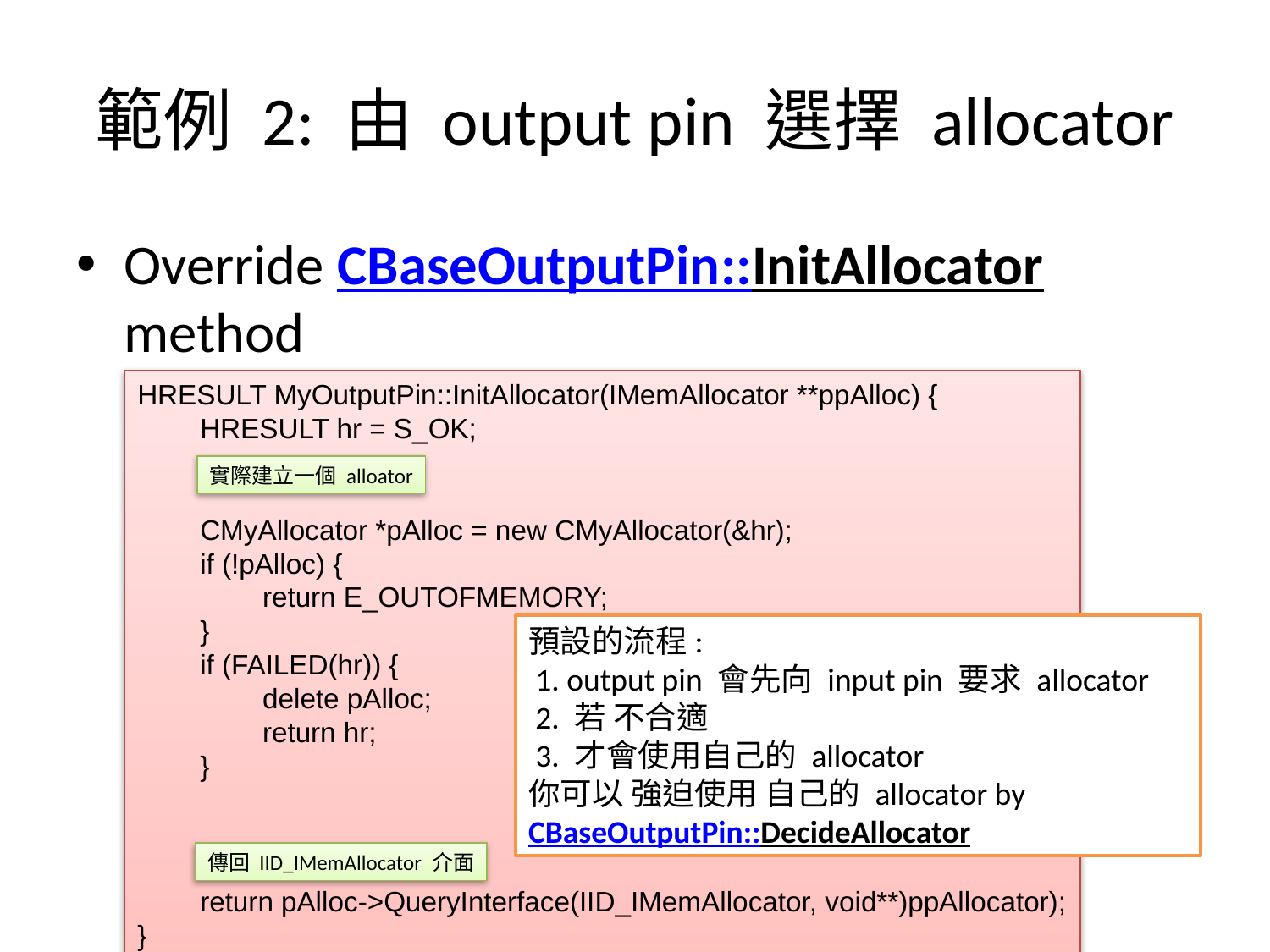

# 範例 2: 由 output pin 選擇 allocator
Override CBaseOutputPin::InitAllocator  method

HRESULT MyOutputPin::InitAllocator(IMemAllocator **ppAlloc) {
        HRESULT hr = S_OK;

        CMyAllocator *pAlloc = new CMyAllocator(&hr);
        if (!pAlloc) {
                return E_OUTOFMEMORY;
        }
        if (FAILED(hr)) {
                delete pAlloc;
                return hr;
        }

        return pAlloc->QueryInterface(IID_IMemAllocator, void**)ppAllocator);
}
實際建立一個 alloator
預設的流程:
 1. output pin 會先向 input pin 要求 allocator
 2. 若 不合適
 3. 才會使用自己的 allocator
你可以 強迫使用 自己的 allocator by CBaseOutputPin::DecideAllocator
傳回 IID_IMemAllocator 介面